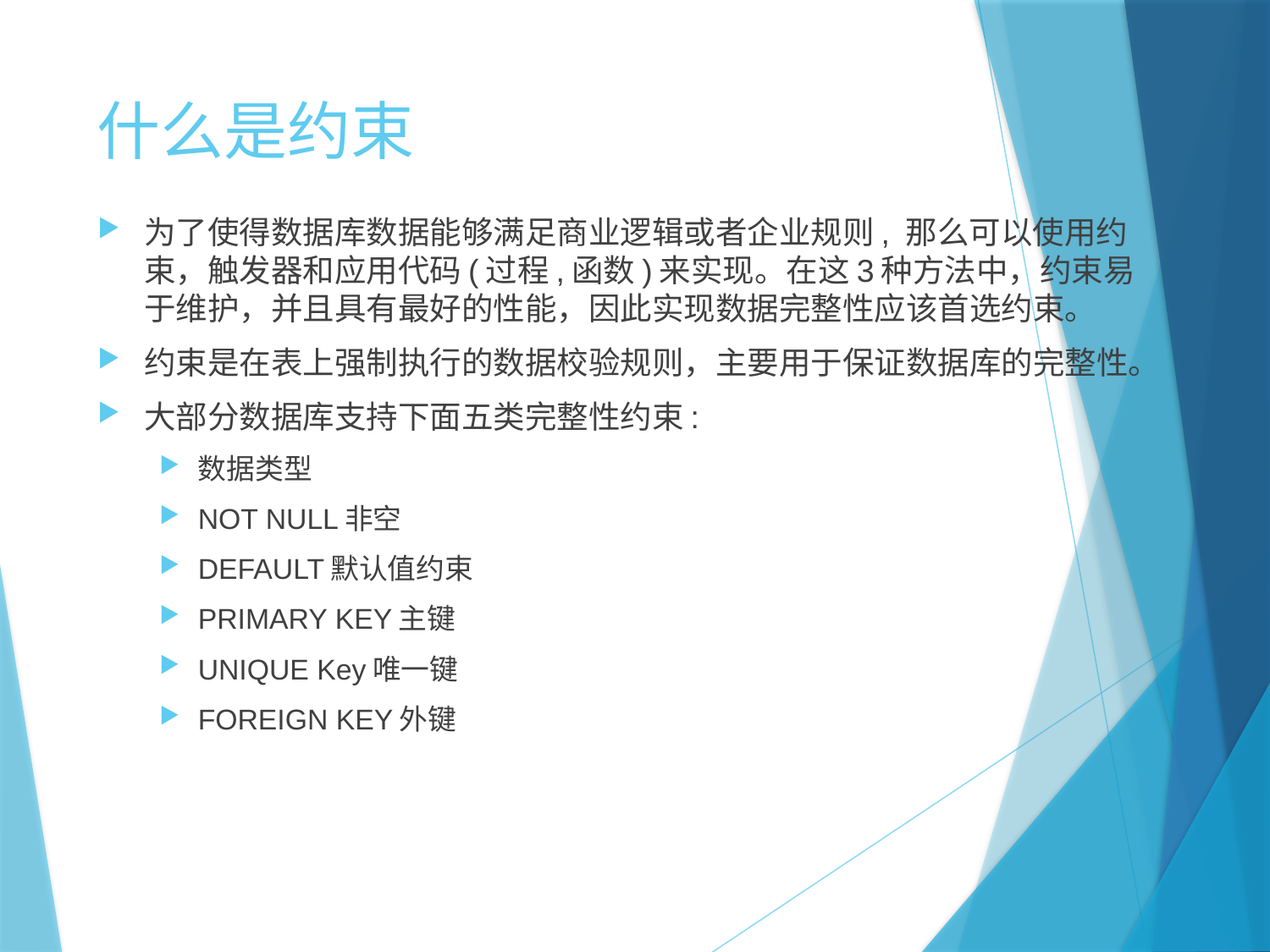

# 什么是约束
为了使得数据库数据能够满足商业逻辑或者企业规则, 那么可以使用约束，触发器和应用代码(过程,函数)来实现。在这3种方法中，约束易于维护，并且具有最好的性能，因此实现数据完整性应该首选约束。
约束是在表上强制执行的数据校验规则，主要用于保证数据库的完整性。
大部分数据库支持下面五类完整性约束:
数据类型
NOT NULL非空
DEFAULT默认值约束
PRIMARY KEY主键
UNIQUE Key唯一键
FOREIGN KEY外键